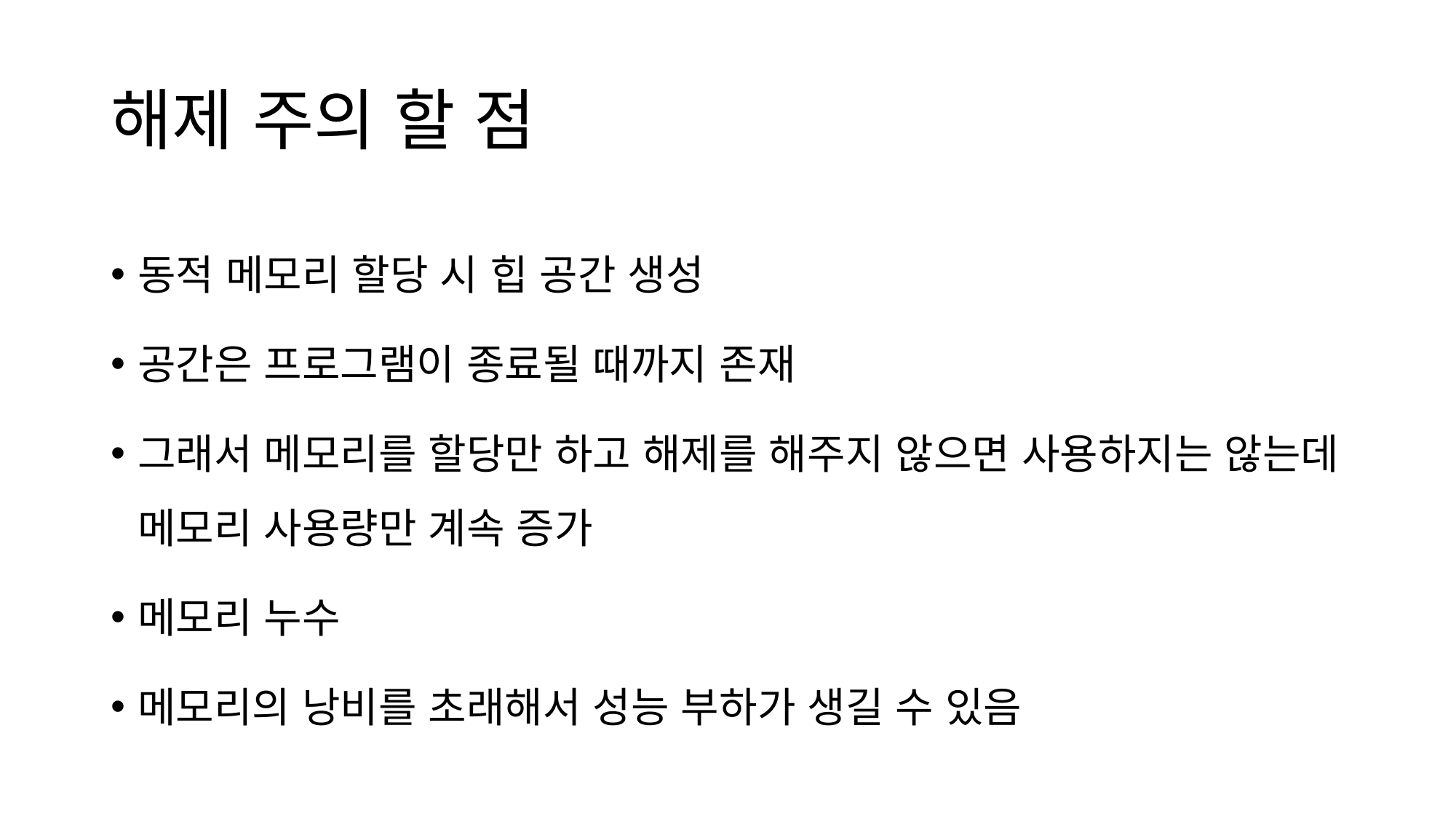

# 해제 주의 할 점
동적 메모리 할당 시 힙 공간 생성
공간은 프로그램이 종료될 때까지 존재
그래서 메모리를 할당만 하고 해제를 해주지 않으면 사용하지는 않는데 메모리 사용량만 계속 증가
메모리 누수
메모리의 낭비를 초래해서 성능 부하가 생길 수 있음